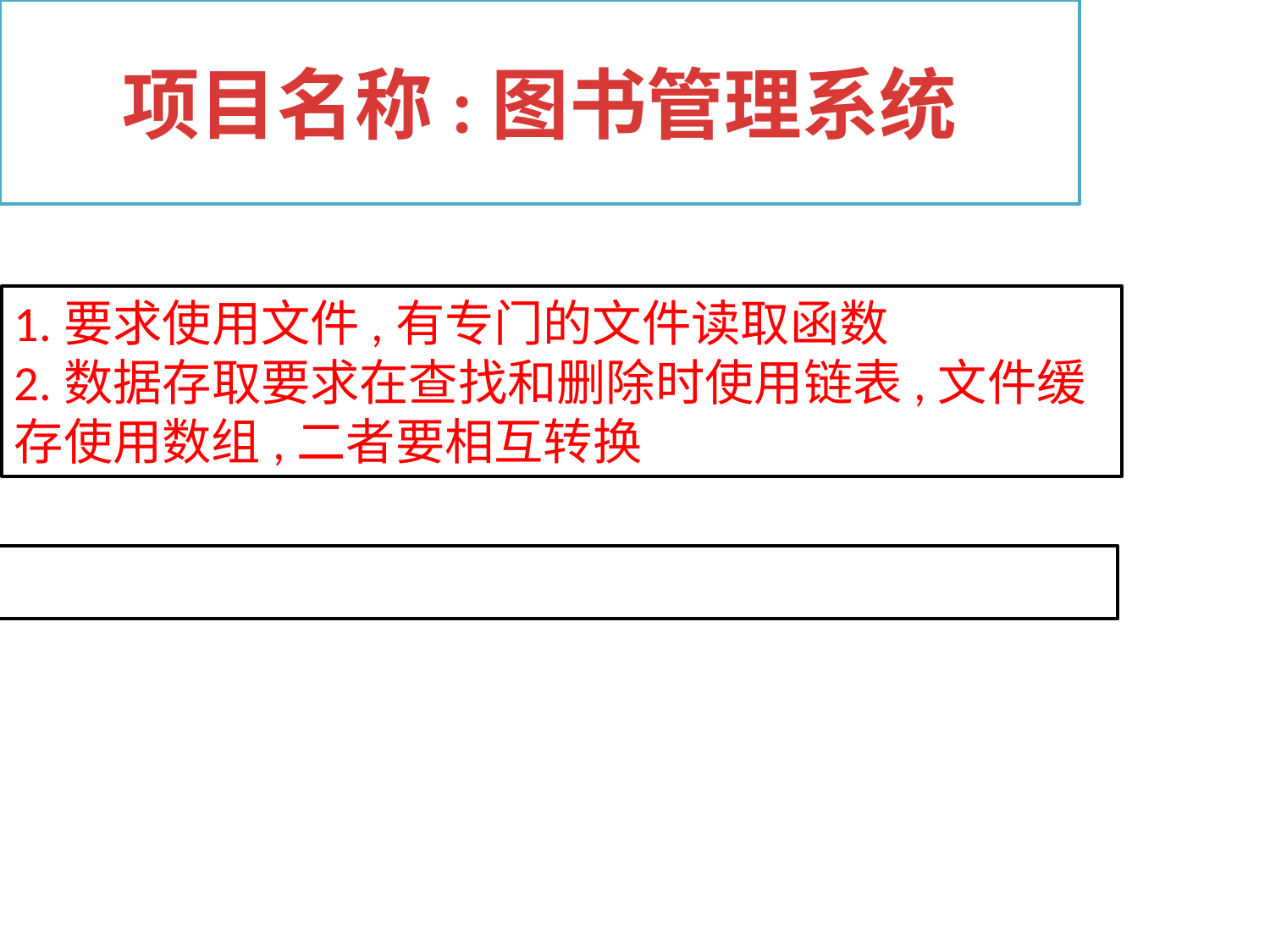

# 项目名称:图书管理系统
1.要求使用文件,有专门的文件读取函数
2.数据存取要求在查找和删除时使用链表,文件缓存使用数组,二者要相互转换